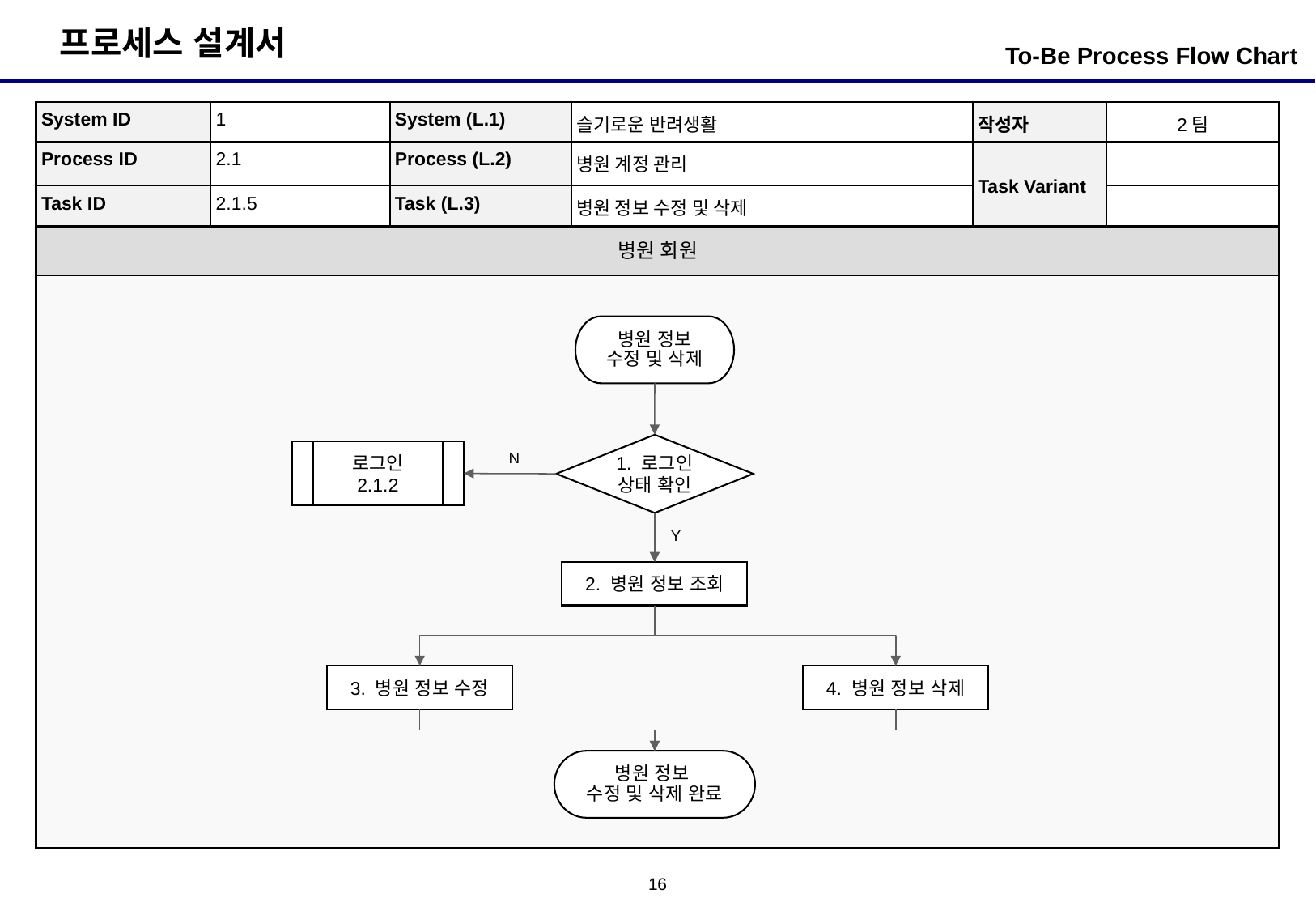

To-Be Process Flow Chart
| System ID | 1 | System (L.1) | 슬기로운 반려생활 | 작성자 | 2팀 |
| --- | --- | --- | --- | --- | --- |
| Process ID | 2.1 | Process (L.2) | 병원 계정 관리 | Task Variant |  |
| Task ID | 2.1.5 | Task (L.3) | 병원 정보 수정 및 삭제 |  |  |
| 병원 회원 |
| --- |
|  |
병원 정보
수정 및 삭제
1. 로그인 상태 확인
로그인
2.1.2
N
Y
2. 병원 정보 조회
3. 병원 정보 수정
4. 병원 정보 삭제
병원 정보
수정 및 삭제 완료